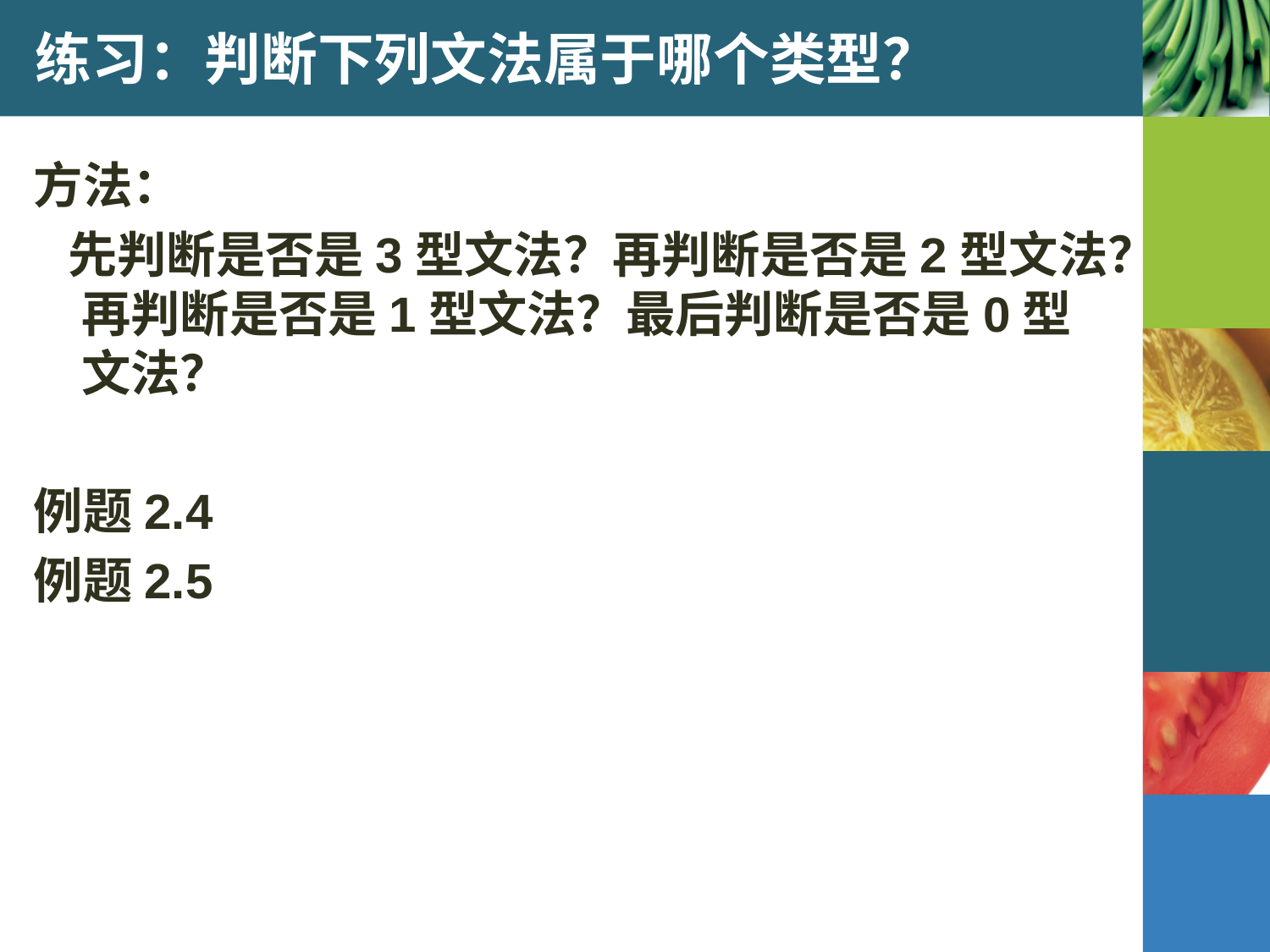

# 练习：判断下列文法属于哪个类型？
方法：
  先判断是否是3型文法？再判断是否是2型文法？再判断是否是1型文法？最后判断是否是0型文法？

例题2.4
例题2.5